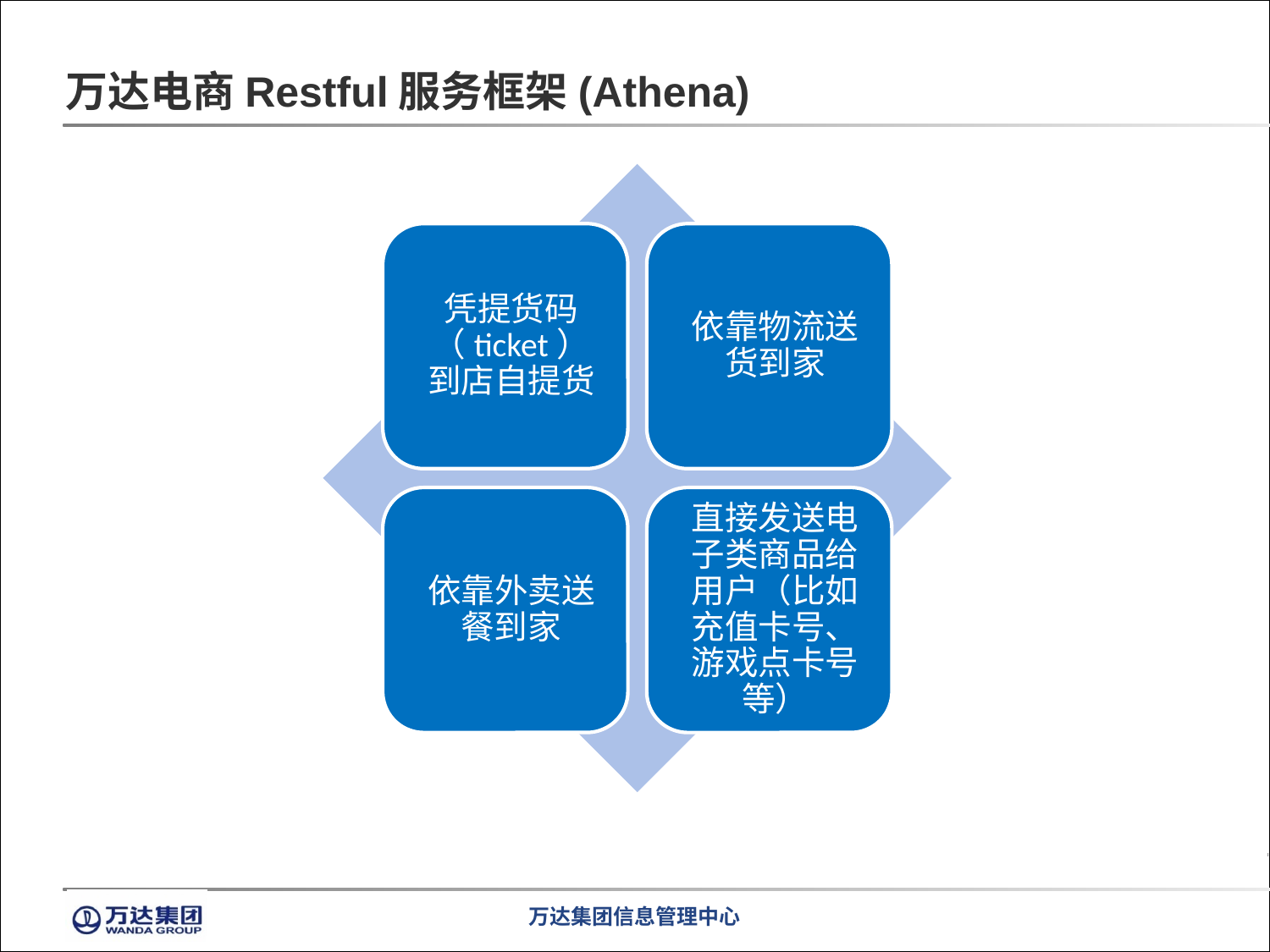

# 万达电商Restful服务框架(Athena)
凭提货码（ticket）到店自提货
依靠物流送货到家
依靠外卖送餐到家
直接发送电子类商品给用户（比如充值卡号、游戏点卡号等）